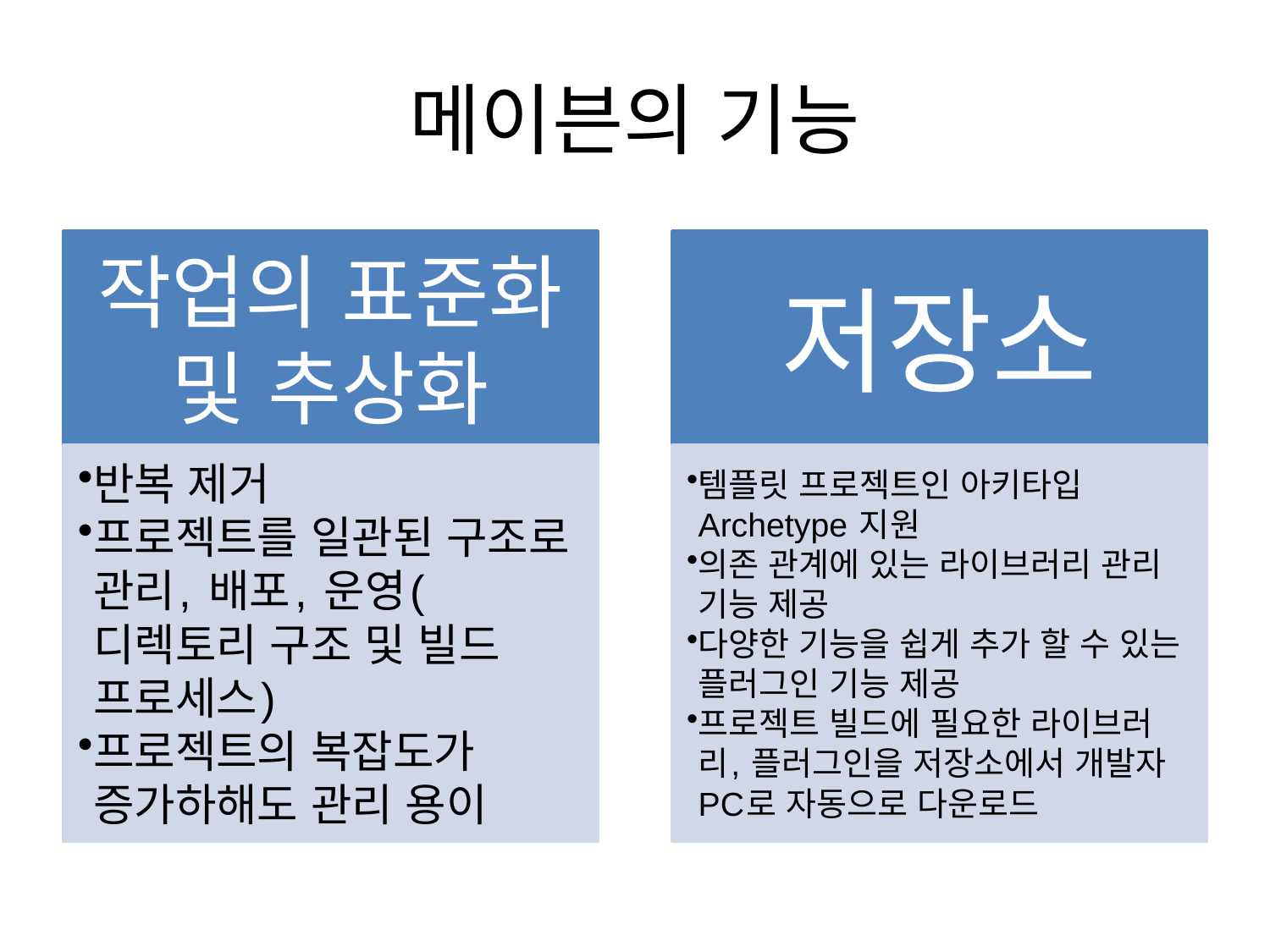

# 메이븐의 기능
작업의 표준화 및 추상화
반복 제거
프로젝트를 일관된 구조로 관리, 배포, 운영(디렉토리 구조 및 빌드 프로세스)
저장소
템플릿 프로젝트인 아키타입 Archetype 지원
프로젝트의 복잡도가 증가하해도 관리 용이
의존 관계에 있는 라이브러리 관리 기능 제공
다양한 기능을 쉽게 추가 할 수 있는 플러그인 기능 제공
프로젝트 빌드에 필요한 라이브러리, 플러그인을 저장소에서 개발자 PC로 자동으로 다운로드